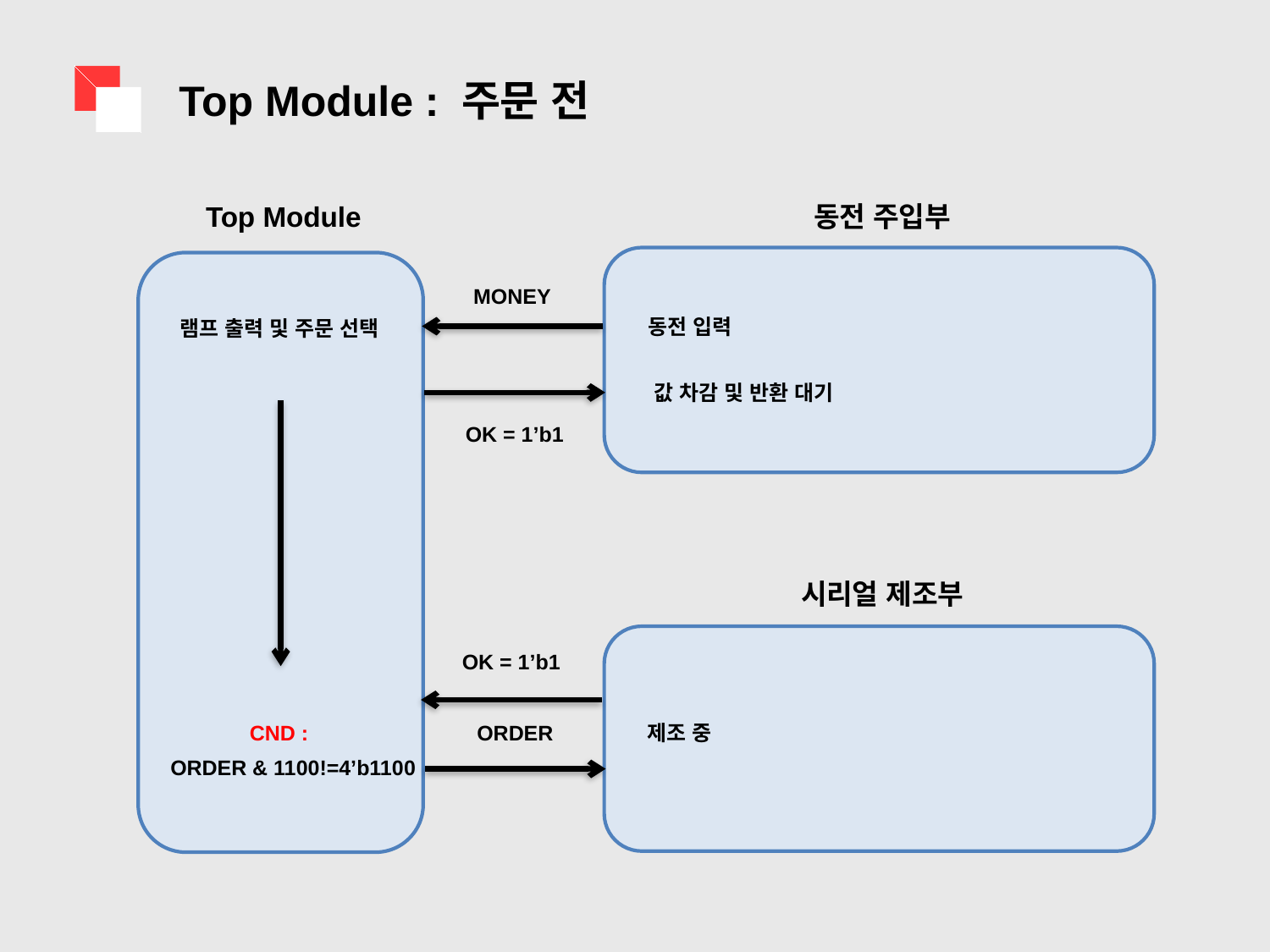

Top Module : 주문 전

Top Module

동전 주입부

MONEY
램프 출력 및 주문 선택
동전 입력
값 차감 및 반환 대기
OK = 1’b1

시리얼 제조부

OK = 1’b1
CND :
ORDER
ORDER & 1100!=4’b1100
제조 중